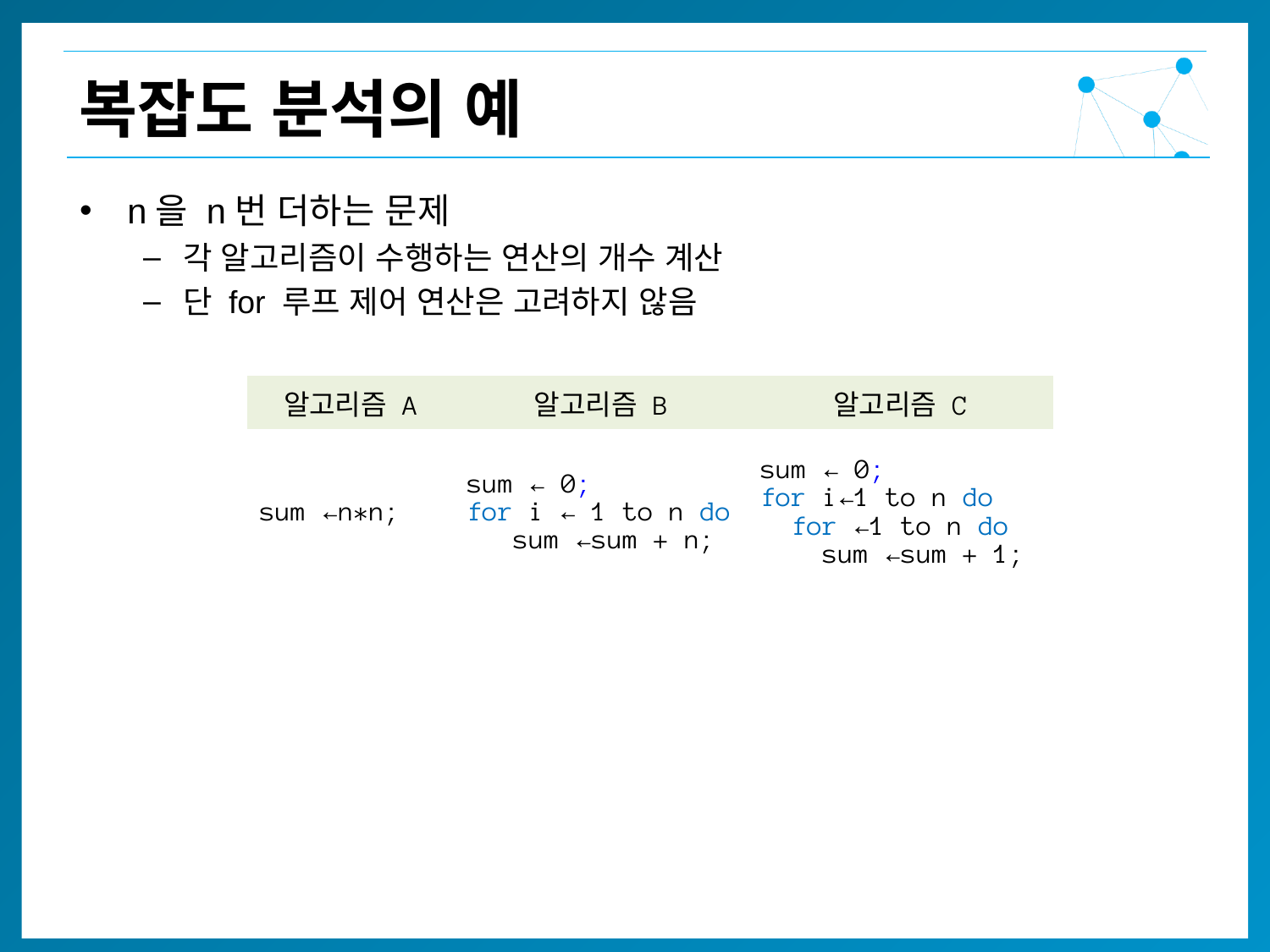

복잡도 분석의 예
n을 n번 더하는 문제
각 알고리즘이 수행하는 연산의 개수 계산
단 for 루프 제어 연산은 고려하지 않음
| 알고리즘 A | 알고리즘 B | 알고리즘 C |
| --- | --- | --- |
| sum ←n\*n; | sum ← 0; for i ← 1 to n do    sum ←sum + n; | sum ← 0; for i←1 to n do   for ←1 to n do     sum ←sum + 1; |